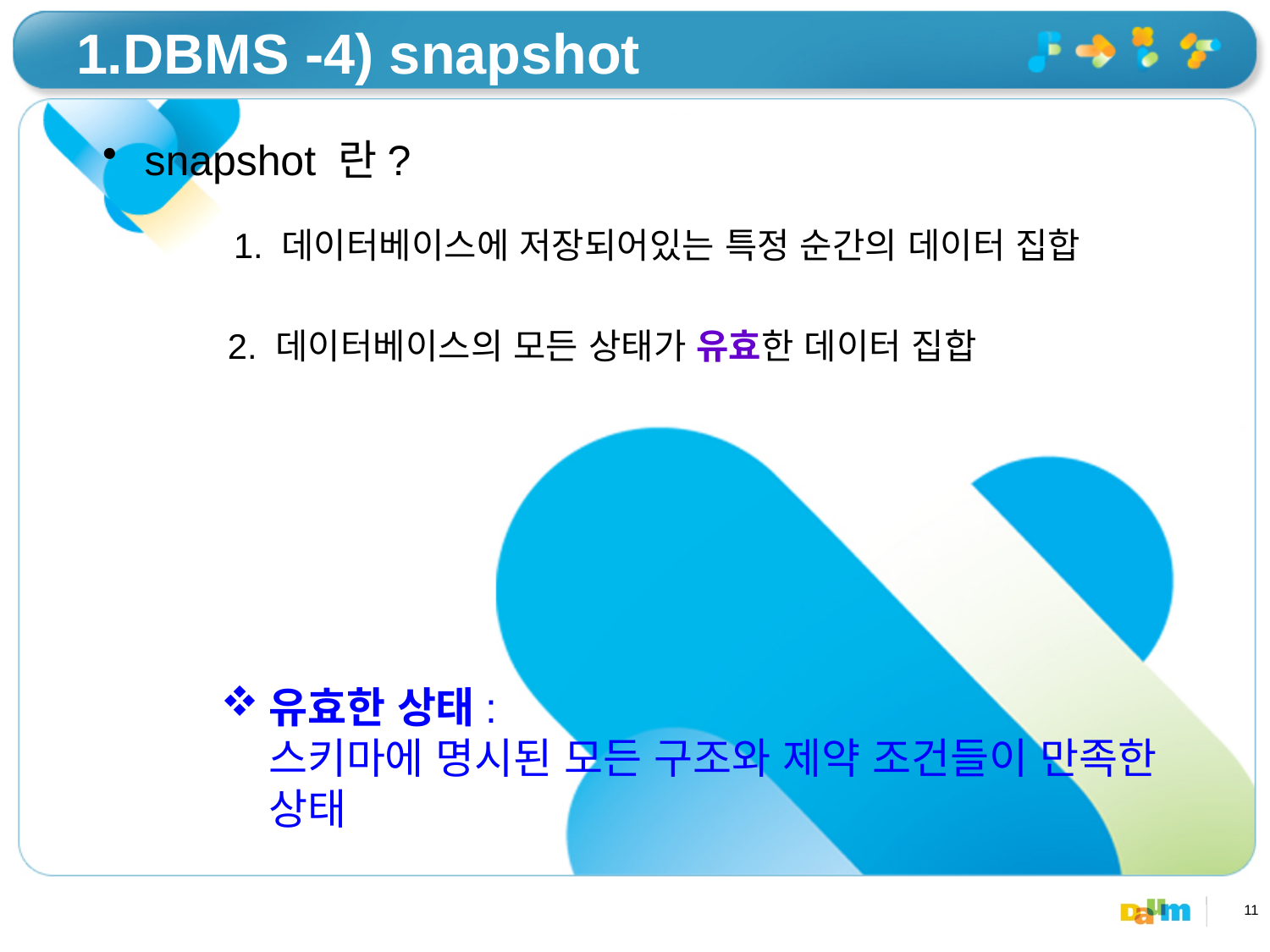

# 1.DBMS -4) snapshot
 snapshot 란?
1. 데이터베이스에 저장되어있는 특정 순간의 데이터 집합
2. 데이터베이스의 모든 상태가 유효한 데이터 집합
유효한 상태:
	스키마에 명시된 모든 구조와 제약 조건들이 만족한 상태